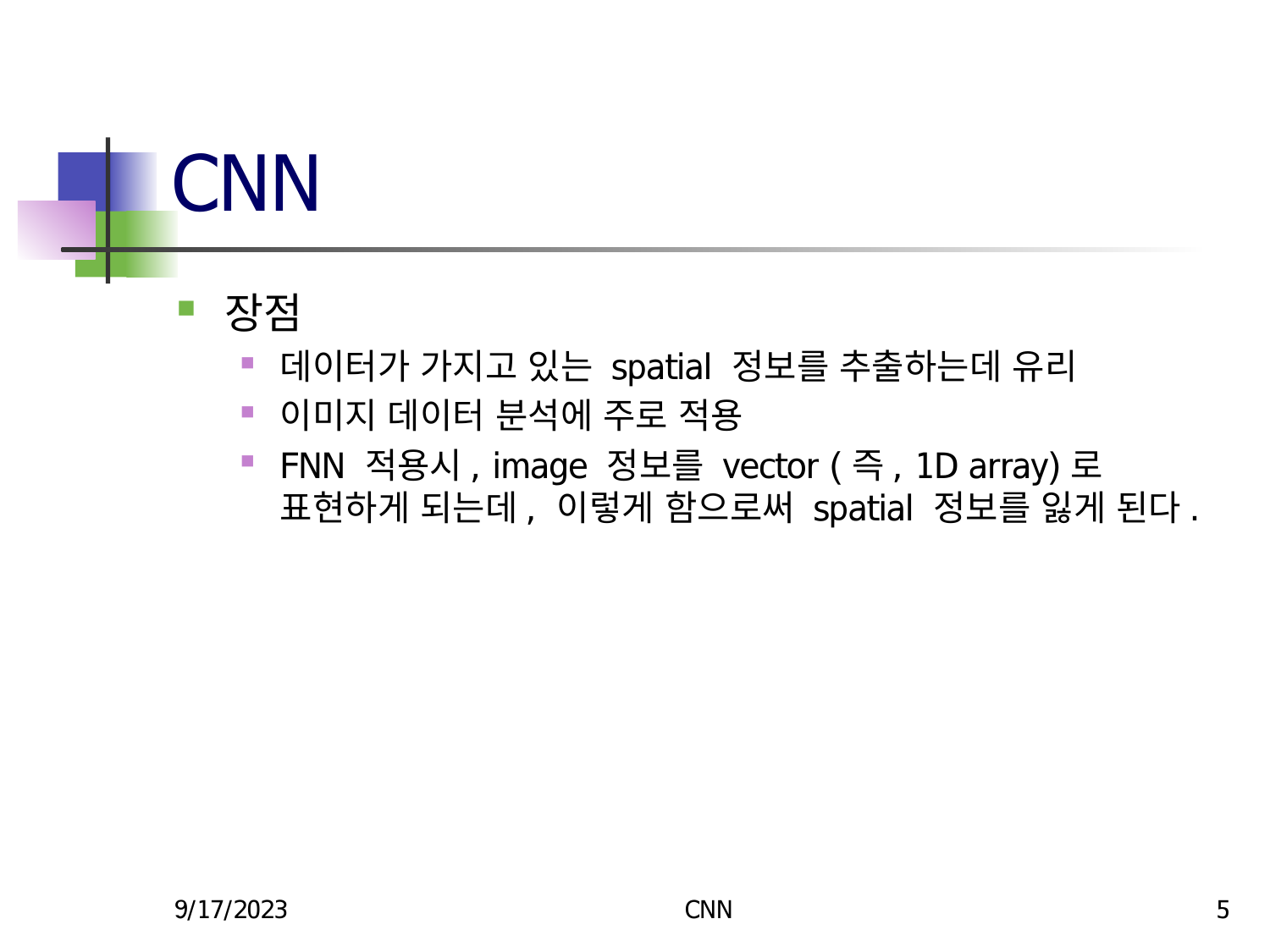

# CNN
장점
데이터가 가지고 있는 spatial 정보를 추출하는데 유리
이미지 데이터 분석에 주로 적용
FNN 적용시, image 정보를 vector (즉, 1D array)로 표현하게 되는데, 이렇게 함으로써 spatial 정보를 잃게 된다.

9/17/2023
CNN
5